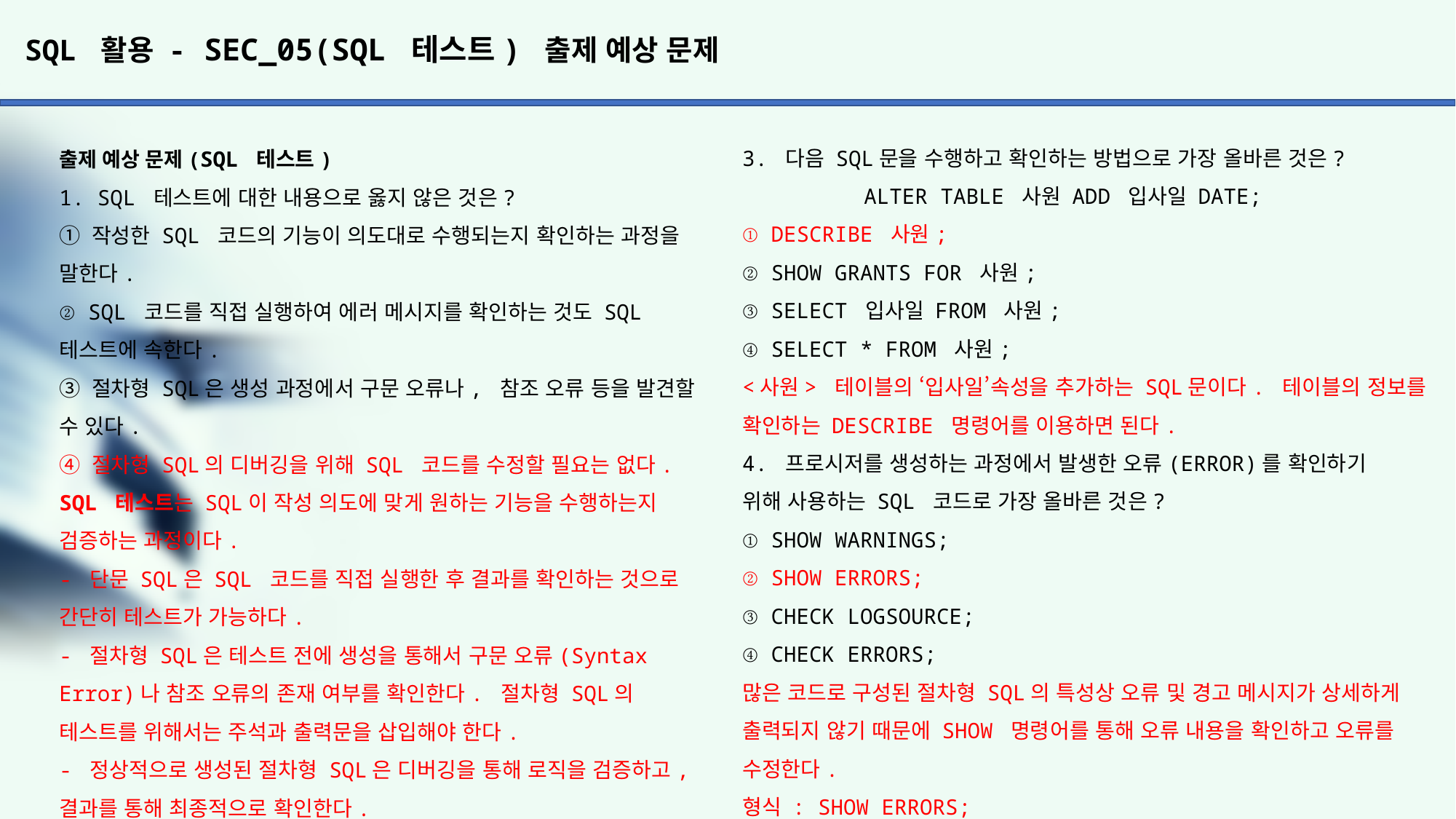

# SQL 활용 - SEC_05(SQL 테스트) 출제 예상 문제
3. 다음 SQL문을 수행하고 확인하는 방법으로 가장 올바른 것은?
	 ALTER TABLE 사원 ADD 입사일 DATE;
① DESCRIBE 사원;
② SHOW GRANTS FOR 사원;
③ SELECT 입사일 FROM 사원;
④ SELECT * FROM 사원;
<사원> 테이블의 ‘입사일’속성을 추가하는 SQL문이다. 테이블의 정보를 확인하는 DESCRIBE 명령어를 이용하면 된다.
4. 프로시저를 생성하는 과정에서 발생한 오류(ERROR)를 확인하기
위해 사용하는 SQL 코드로 가장 올바른 것은?
① SHOW WARNINGS;
② SHOW ERRORS;
③ CHECK LOGSOURCE;
④ CHECK ERRORS;
많은 코드로 구성된 절차형 SQL의 특성상 오류 및 경고 메시지가 상세하게 출력되지 않기 때문에 SHOW 명령어를 통해 오류 내용을 확인하고 오류를 수정한다.
형식 : SHOW ERRORS;
데이터베이스에 변화를 줄 수 있는 SQL문은 주석으로 처리하고, 출력문
을 이용하여 화면에서 확인한다.
출제 예상 문제(SQL 테스트)
1. SQL 테스트에 대한 내용으로 옳지 않은 것은?
① 작성한 SQL 코드의 기능이 의도대로 수행되는지 확인하는 과정을 말한다.
② SQL 코드를 직접 실행하여 에러 메시지를 확인하는 것도 SQL 테스트에 속한다.
③ 절차형 SQL은 생성 과정에서 구문 오류나, 참조 오류 등을 발견할 수 있다.
④ 절차형 SQL의 디버깅을 위해 SQL 코드를 수정할 필요는 없다.
SQL 테스트는 SQL이 작성 의도에 맞게 원하는 기능을 수행하는지 검증하는 과정이다.
- 단문 SQL은 SQL 코드를 직접 실행한 후 결과를 확인하는 것으로
간단히 테스트가 가능하다.
- 절차형 SQL은 테스트 전에 생성을 통해서 구문 오류(Syntax Error)나 참조 오류의 존재 여부를 확인한다. 절차형 SQL의 테스트를 위해서는 주석과 출력문을 삽입해야 한다.
- 정상적으로 생성된 절차형 SQL은 디버깅을 통해 로직을 검증하고, 결과를 통해 최종적으로 확인한다.
2. 다음 중 CREATE 명령어를 통해 생성된 특정 개체의 속성,
자료형 등의 정보를 확인하기 위한 SQL 코드는 무엇인가?
① SHOW [개체명];
② SELECT [개체명];
③ DESC [개체명];
④ CHECK [개체명];
DESCRIBE 명령어를 이용하면 DDL로 작성된 테이블이나 뷰의 속성,
자료형, 옵션들을 바로 확인할 수 있다. 약어 DESC를 사용해도 된다.
- DML로 변경한 데이터는 SELECT문으로 데이터의 정상적인 변경 여부를 확인할 수 있다.
- DCL로 설정된 사용자 권한은 사용자 권한 정보가 저장된 테이블을 SELECT로 조회하거나, SHOW 명령어를 통해서 확인할 수 있다.
- CHECK 제약조건은 입력 범위를 직접 지정해 주는 기능이다. 입력 범위를 벗어난 값이 삽입되거나 갱신될 때 들어갈 수 없도록 제어하는 기능이다.